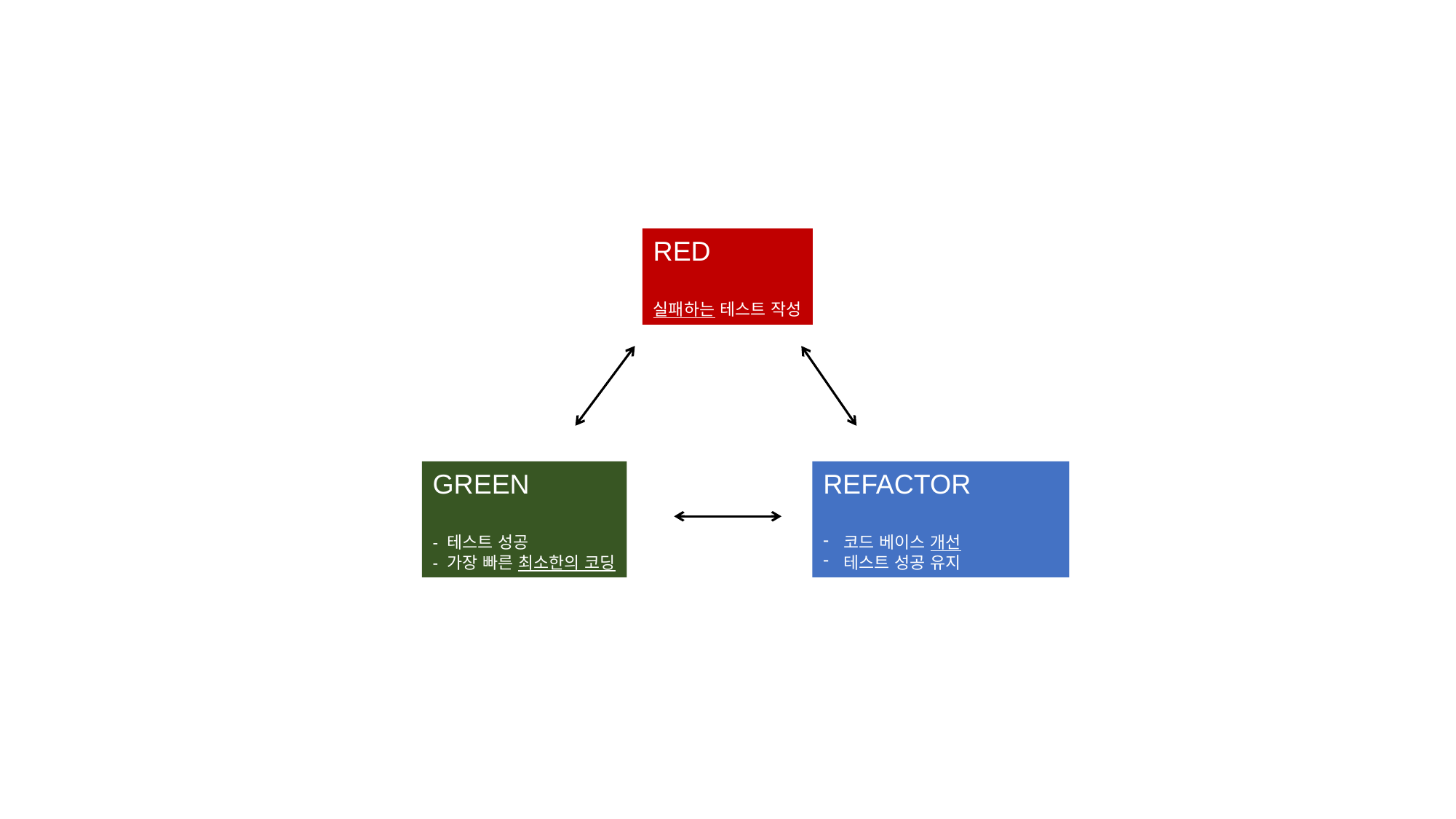

RED

실패하는 테스트 작성
GREEN

- 테스트 성공
- 가장 빠른 최소한의 코딩
REFACTOR

코드 베이스 개선
테스트 성공 유지